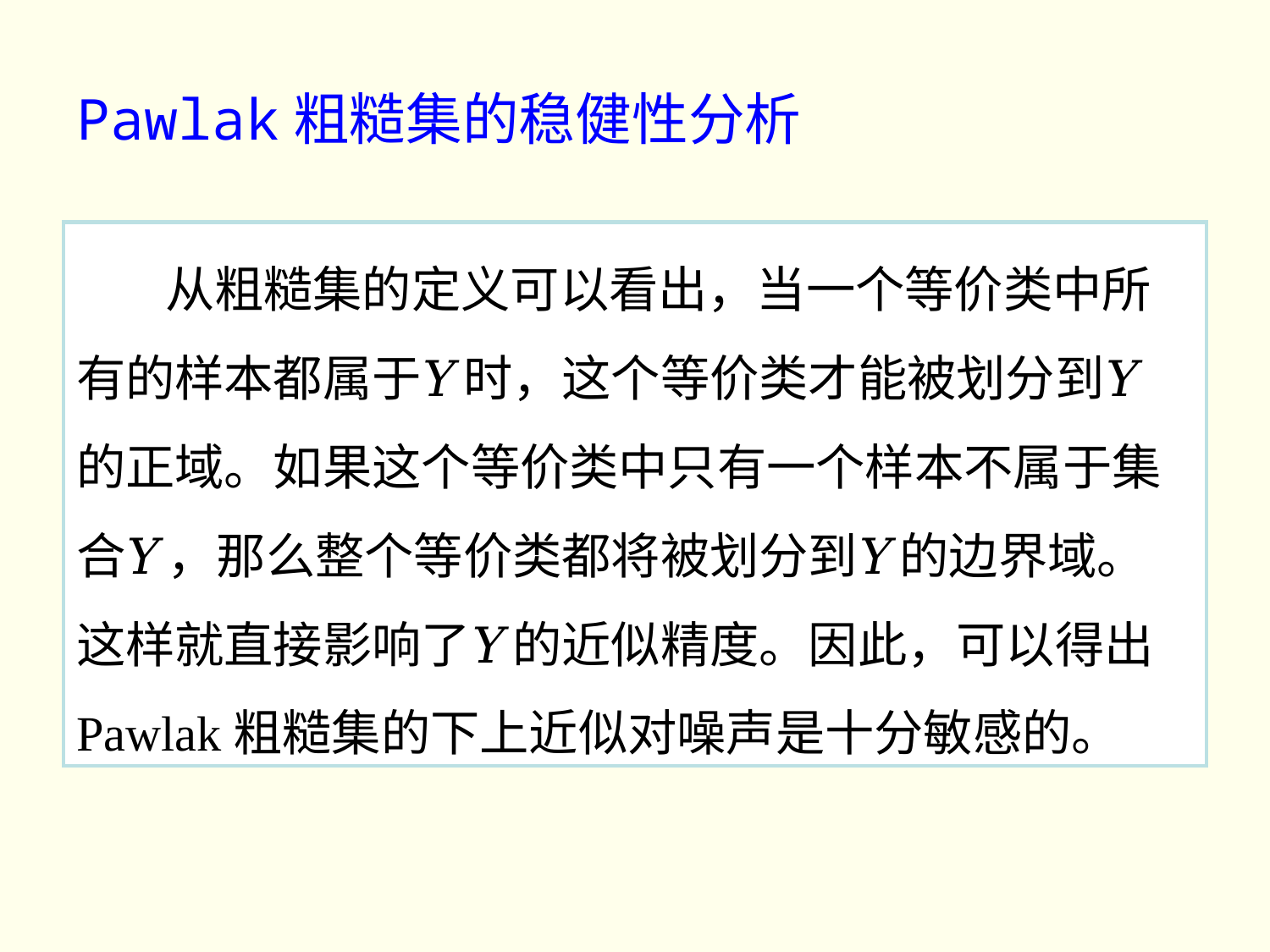

# Pawlak粗糙集的稳健性分析
       从粗糙集的定义可以看出，当一个等价类中所有的样本都属于𝑌时，这个等价类才能被划分到𝑌的正域。如果这个等价类中只有一个样本不属于集合𝑌，那么整个等价类都将被划分到𝑌的边界域。这样就直接影响了𝑌的近似精度。因此，可以得出Pawlak粗糙集的下上近似对噪声是十分敏感的。